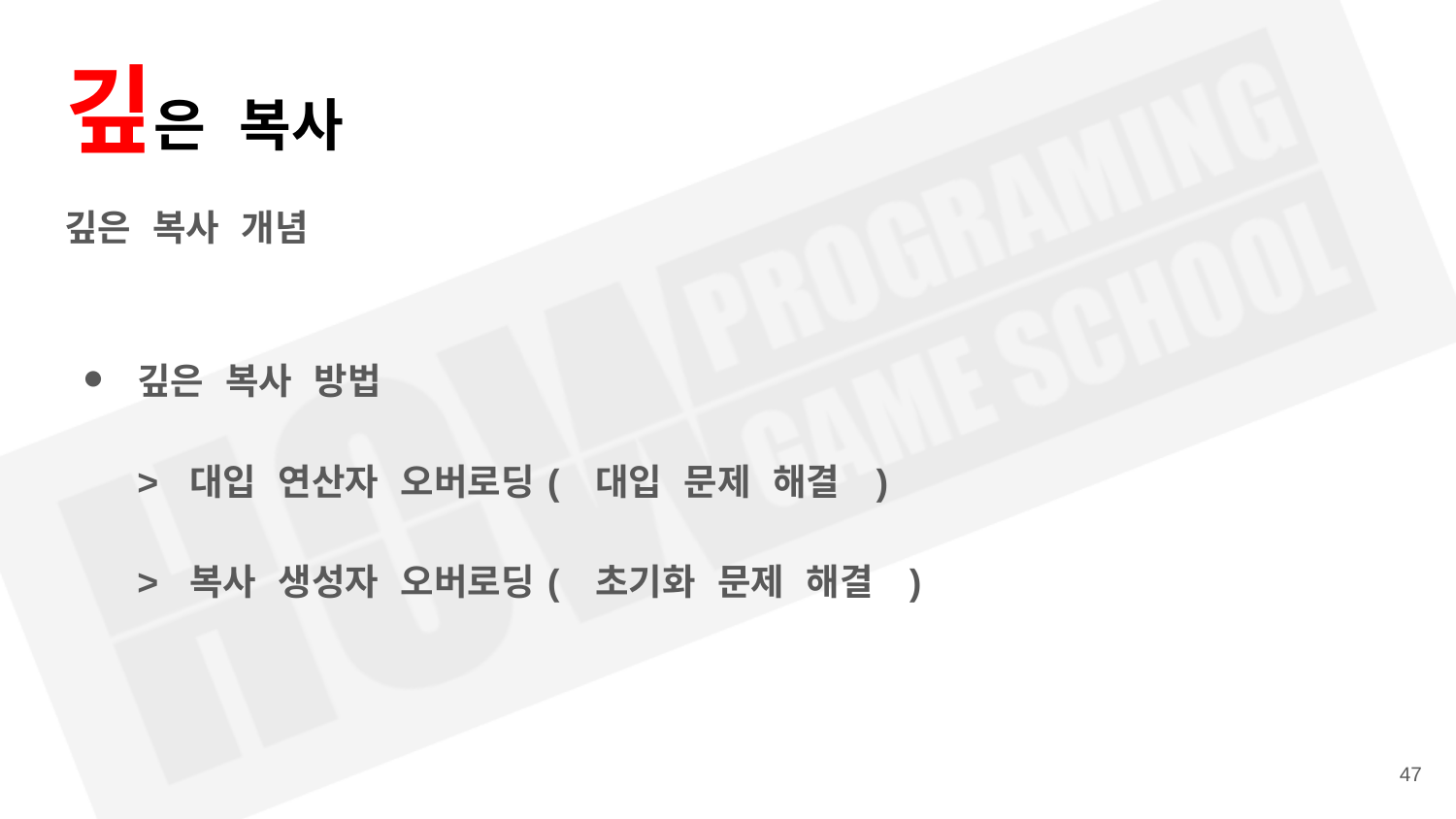

# 깊은 복사
깊은 복사 개념

깊은 복사 방법
> 대입 연산자 오버로딩( 대입 문제 해결 )
> 복사 생성자 오버로딩( 초기화 문제 해결 )
47